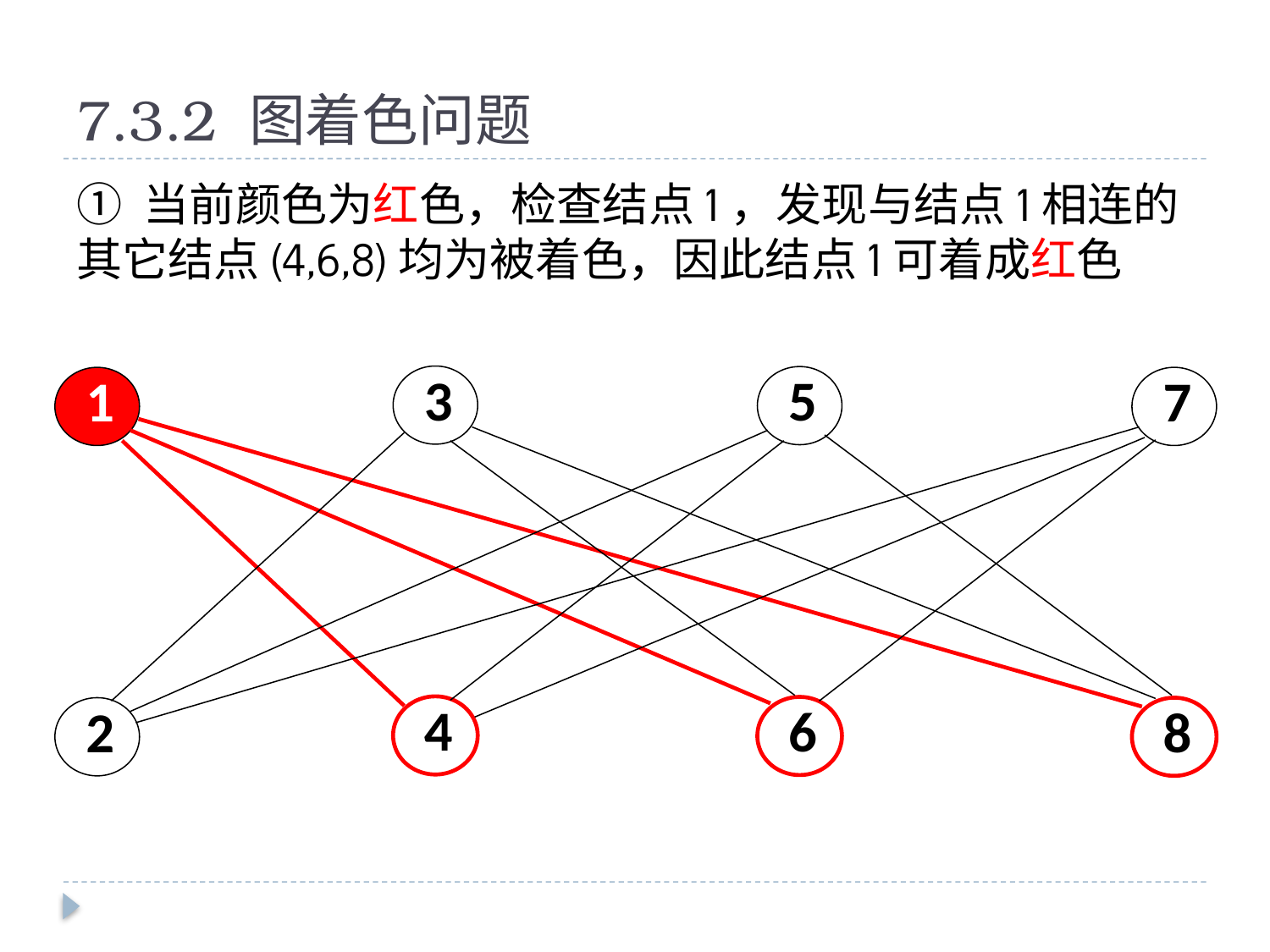

# 7.3.2 图着色问题
① 当前颜色为红色，检查结点1，发现与结点1相连的其它结点(4,6,8)均为被着色，因此结点1可着成红色
3
5
1
7

4
6
2
8